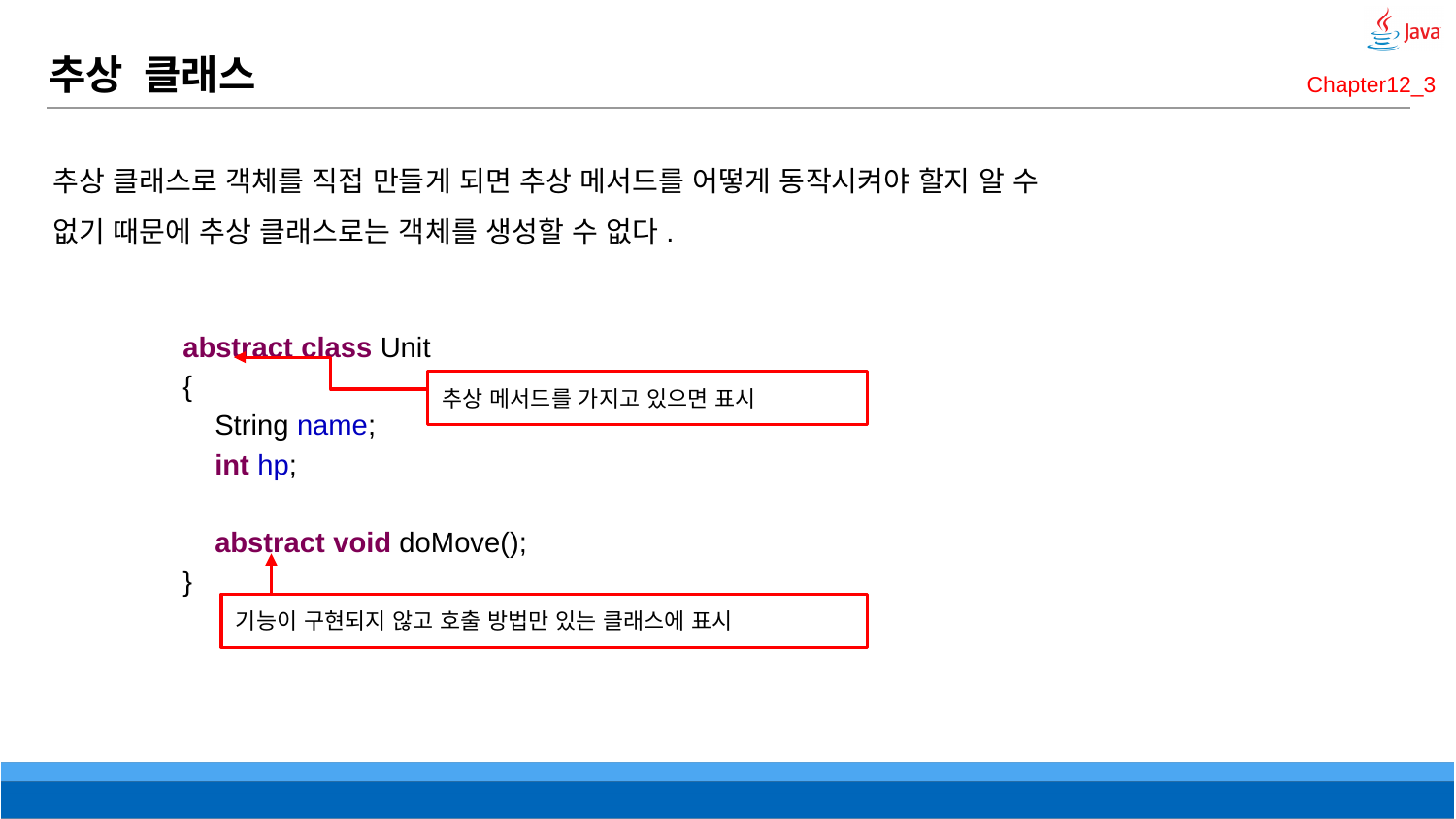

# 추상 클래스
Chapter12_3
추상 클래스로 객체를 직접 만들게 되면 추상 메서드를 어떻게 동작시켜야 할지 알 수 없기 때문에 추상 클래스로는 객체를 생성할 수 없다.
abstract class Unit
{
    String name;
    int hp;

    abstract void doMove();
}
추상 메서드를 가지고 있으면 표시
기능이 구현되지 않고 호출 방법만 있는 클래스에 표시